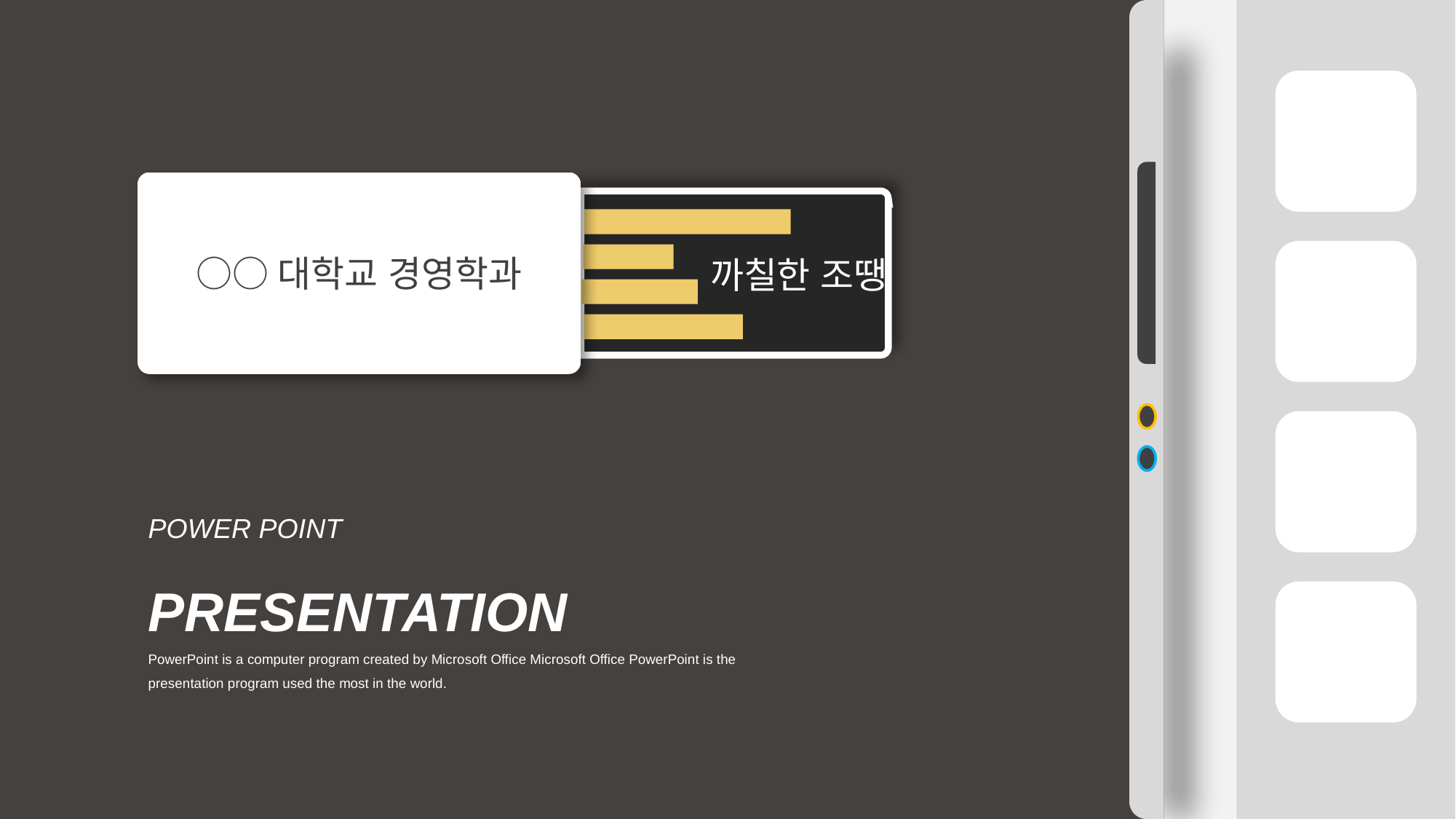

○○대학교 경영학과
까칠한 조땡

POWER POINT PRESENTATION
PowerPoint is a computer program created by Microsoft Office Microsoft Office PowerPoint is the presentation program used the most in the world.